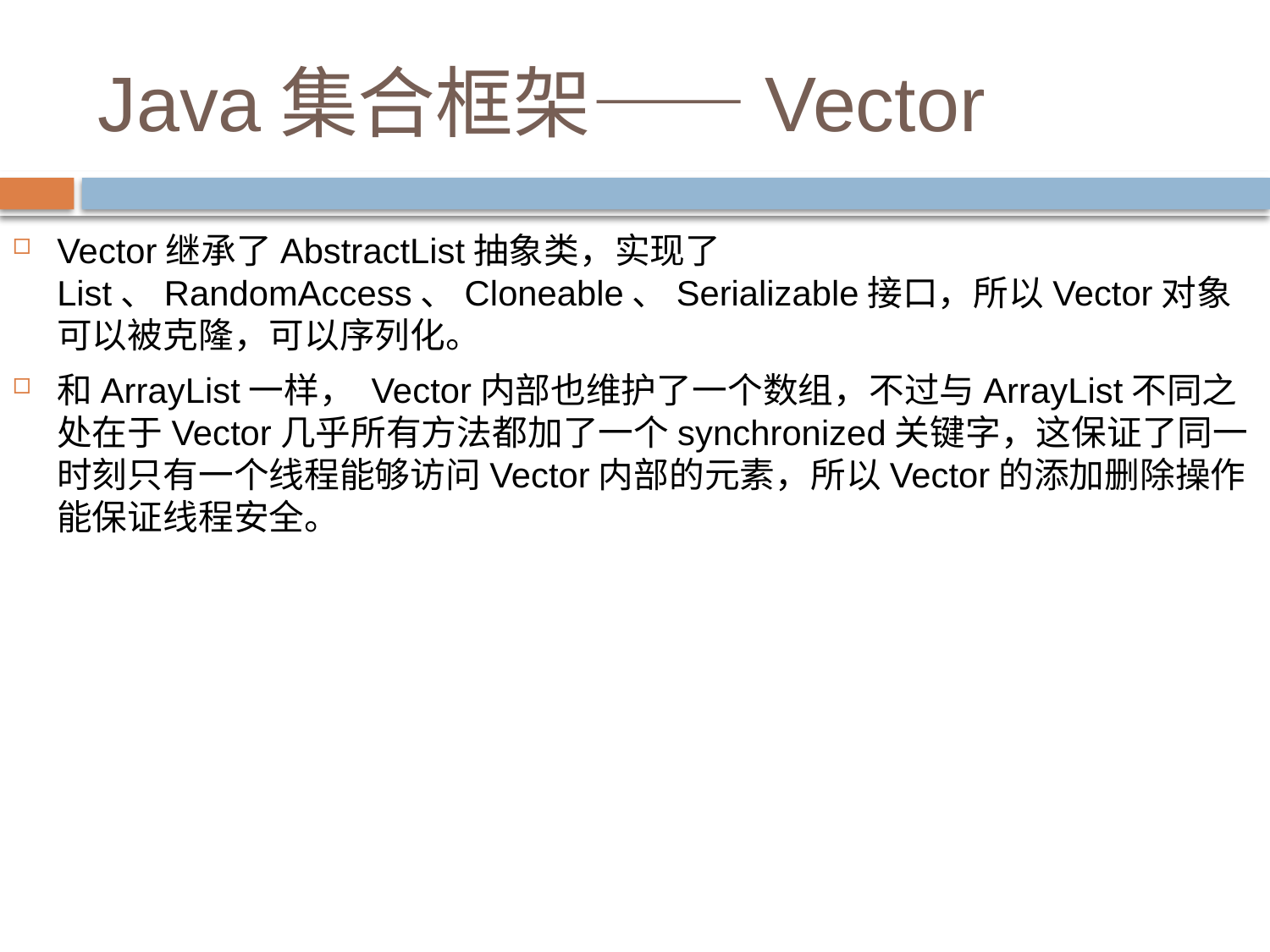

# Java集合框架——Vector
Vector继承了AbstractList抽象类，实现了List、RandomAccess、Cloneable、Serializable接口，所以Vector对象可以被克隆，可以序列化。
和ArrayList一样， Vector内部也维护了一个数组，不过与ArrayList不同之处在于Vector几乎所有方法都加了一个synchronized关键字，这保证了同一时刻只有一个线程能够访问Vector内部的元素，所以Vector的添加删除操作能保证线程安全。